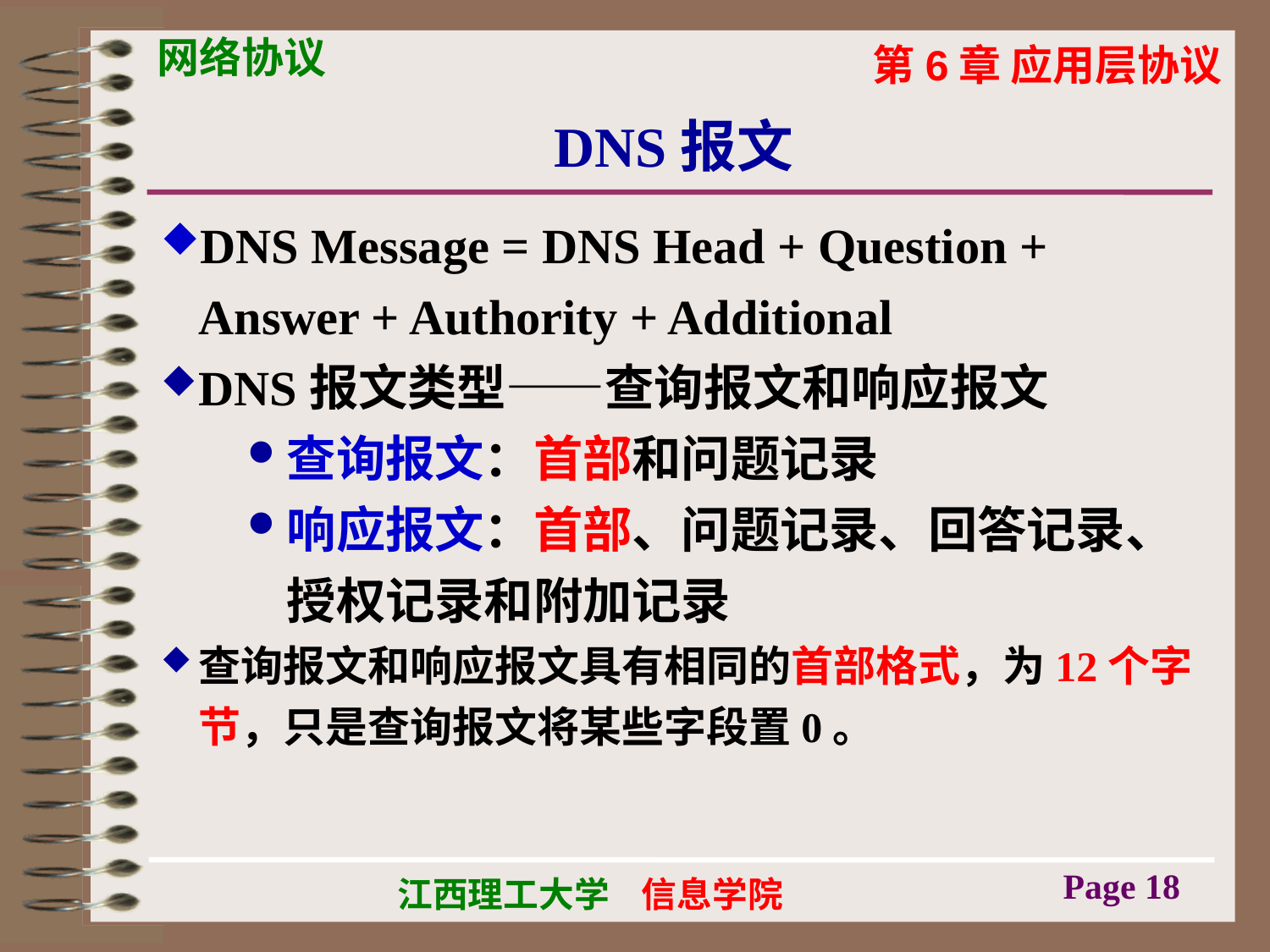

# DNS报文
DNS Message = DNS Head + Question + Answer + Authority + Additional
DNS报文类型——查询报文和响应报文
查询报文：首部和问题记录
响应报文：首部、问题记录、回答记录、授权记录和附加记录
查询报文和响应报文具有相同的首部格式，为12个字节，只是查询报文将某些字段置0。
Page 18